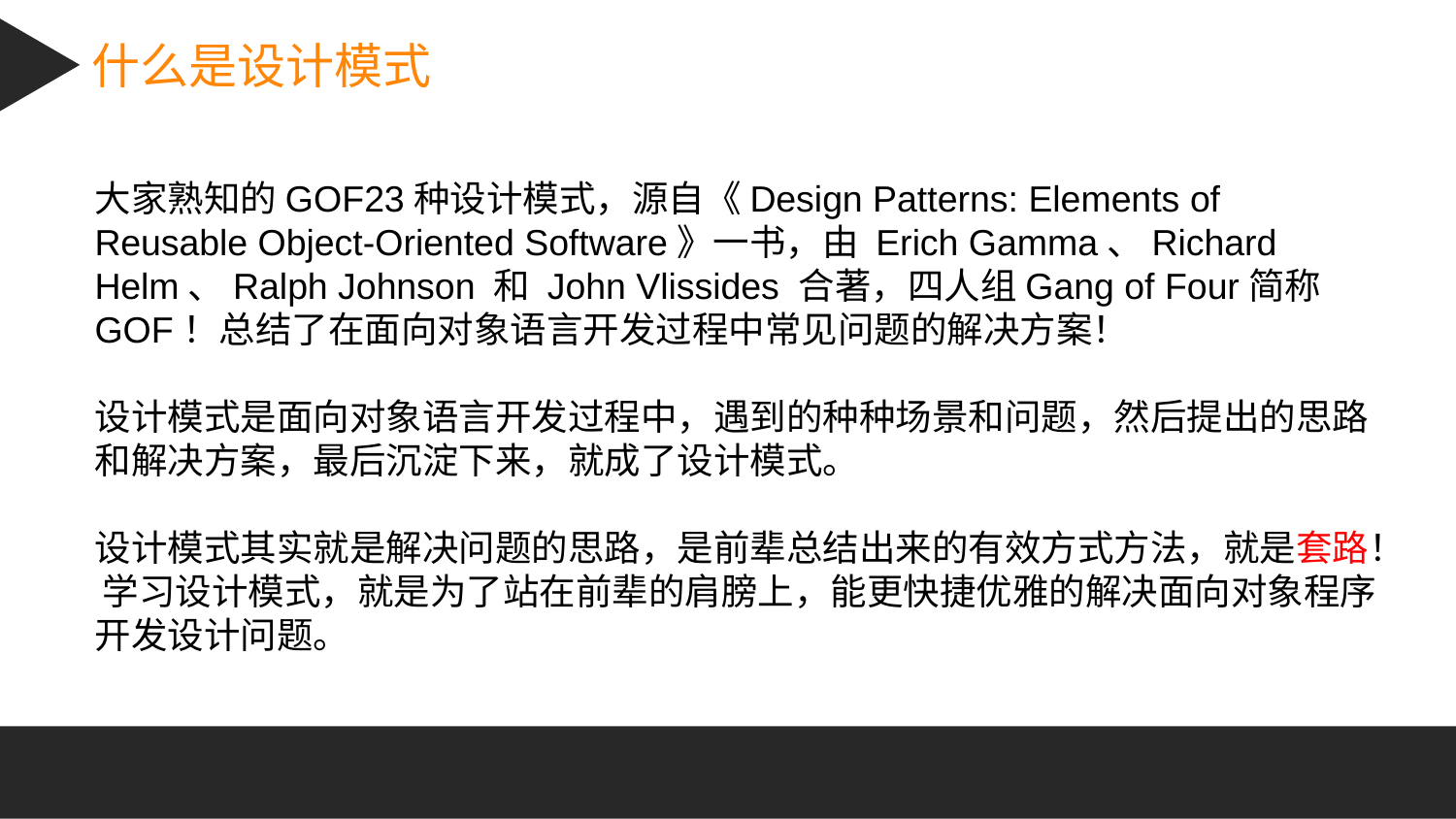

什么是设计模式
大家熟知的GOF23种设计模式，源自《Design Patterns: Elements of Reusable Object-Oriented Software》一书，由 Erich Gamma、Richard Helm、Ralph Johnson 和 John Vlissides 合著，四人组Gang of Four简称GOF！总结了在面向对象语言开发过程中常见问题的解决方案！

设计模式是面向对象语言开发过程中，遇到的种种场景和问题，然后提出的思路和解决方案，最后沉淀下来，就成了设计模式。

设计模式其实就是解决问题的思路，是前辈总结出来的有效方式方法，就是套路！ 学习设计模式，就是为了站在前辈的肩膀上，能更快捷优雅的解决面向对象程序开发设计问题。